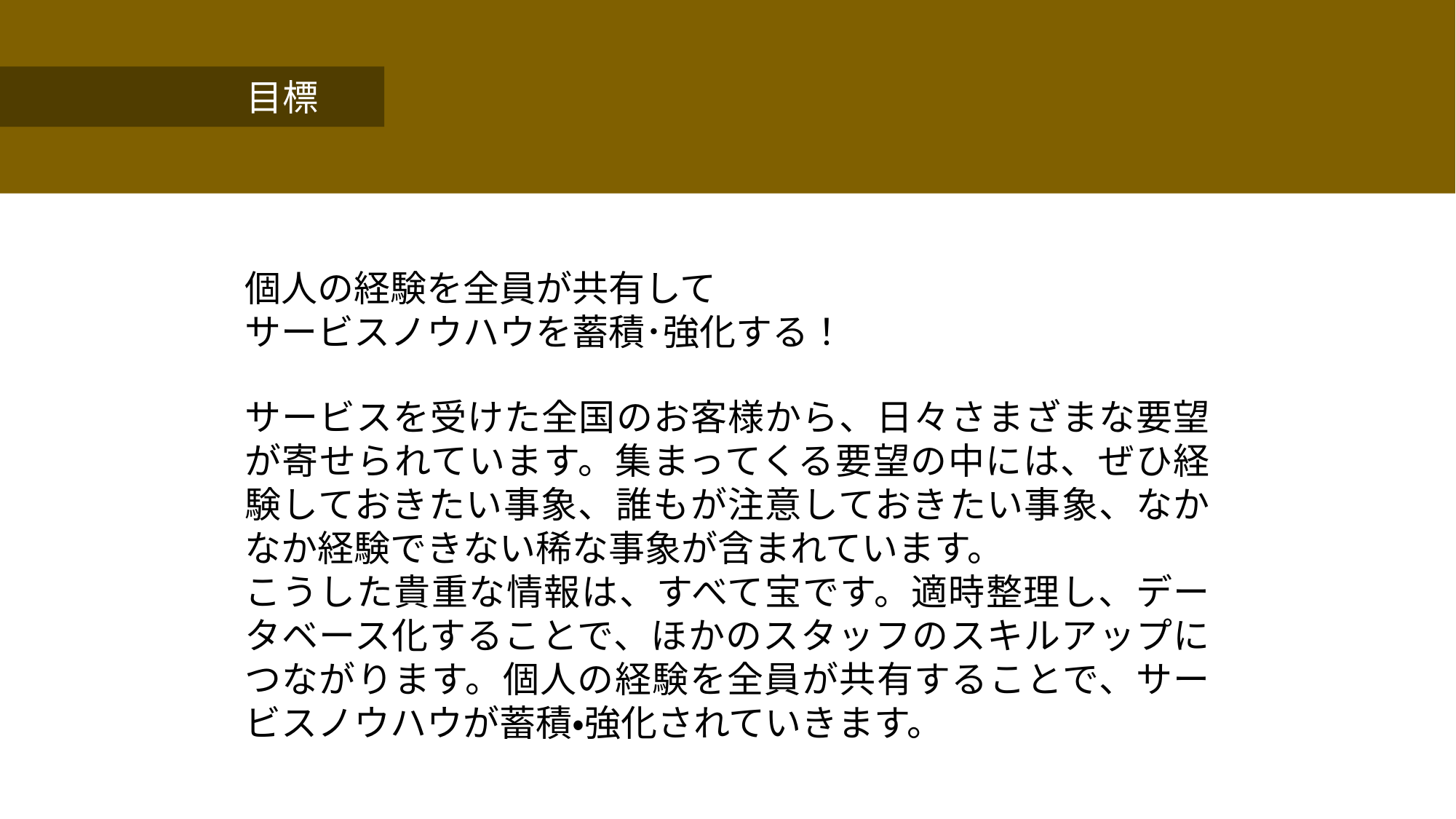

目標
個人の経験を全員が共有して
サービスノウハウを蓄積･強化する！
サービスを受けた全国のお客様から、日々さまざまな要望が寄せられています。集まってくる要望の中には、ぜひ経験しておきたい事象、誰もが注意しておきたい事象、なかなか経験できない稀な事象が含まれています。
こうした貴重な情報は、すべて宝です。適時整理し、データベース化することで、ほかのスタッフのスキルアップにつながります。個人の経験を全員が共有することで、サービスノウハウが蓄積・強化されていきます。